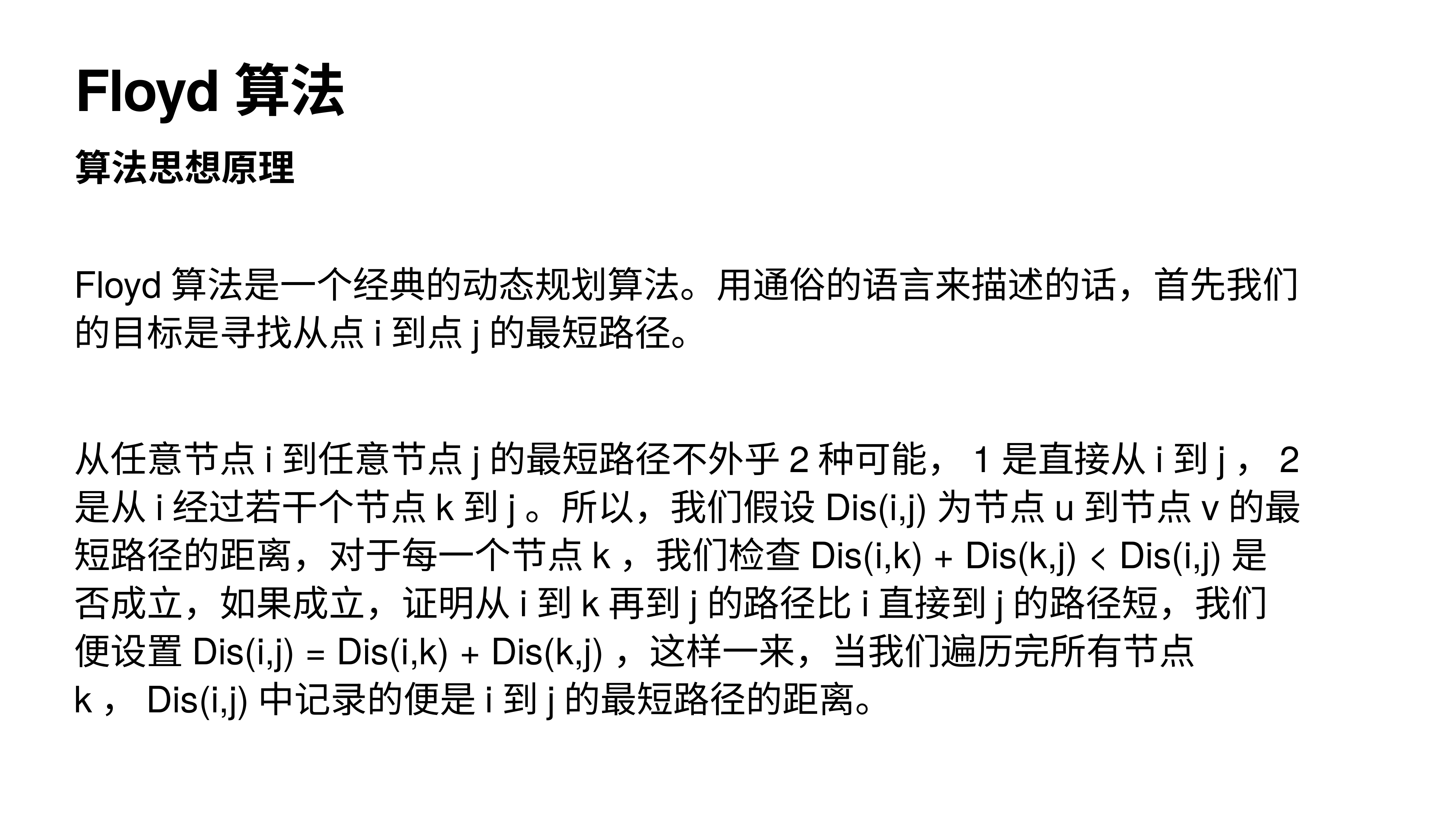

# Floyd算法
算法思想原理
Floyd算法是一个经典的动态规划算法。用通俗的语言来描述的话，首先我们的目标是寻找从点i到点j的最短路径。
从任意节点i到任意节点j的最短路径不外乎2种可能，1是直接从i到j，2是从i经过若干个节点k到j。所以，我们假设Dis(i,j)为节点u到节点v的最短路径的距离，对于每一个节点k，我们检查Dis(i,k) + Dis(k,j) < Dis(i,j)是否成立，如果成立，证明从i到k再到j的路径比i直接到j的路径短，我们便设置Dis(i,j) = Dis(i,k) + Dis(k,j)，这样一来，当我们遍历完所有节点k，Dis(i,j)中记录的便是i到j的最短路径的距离。